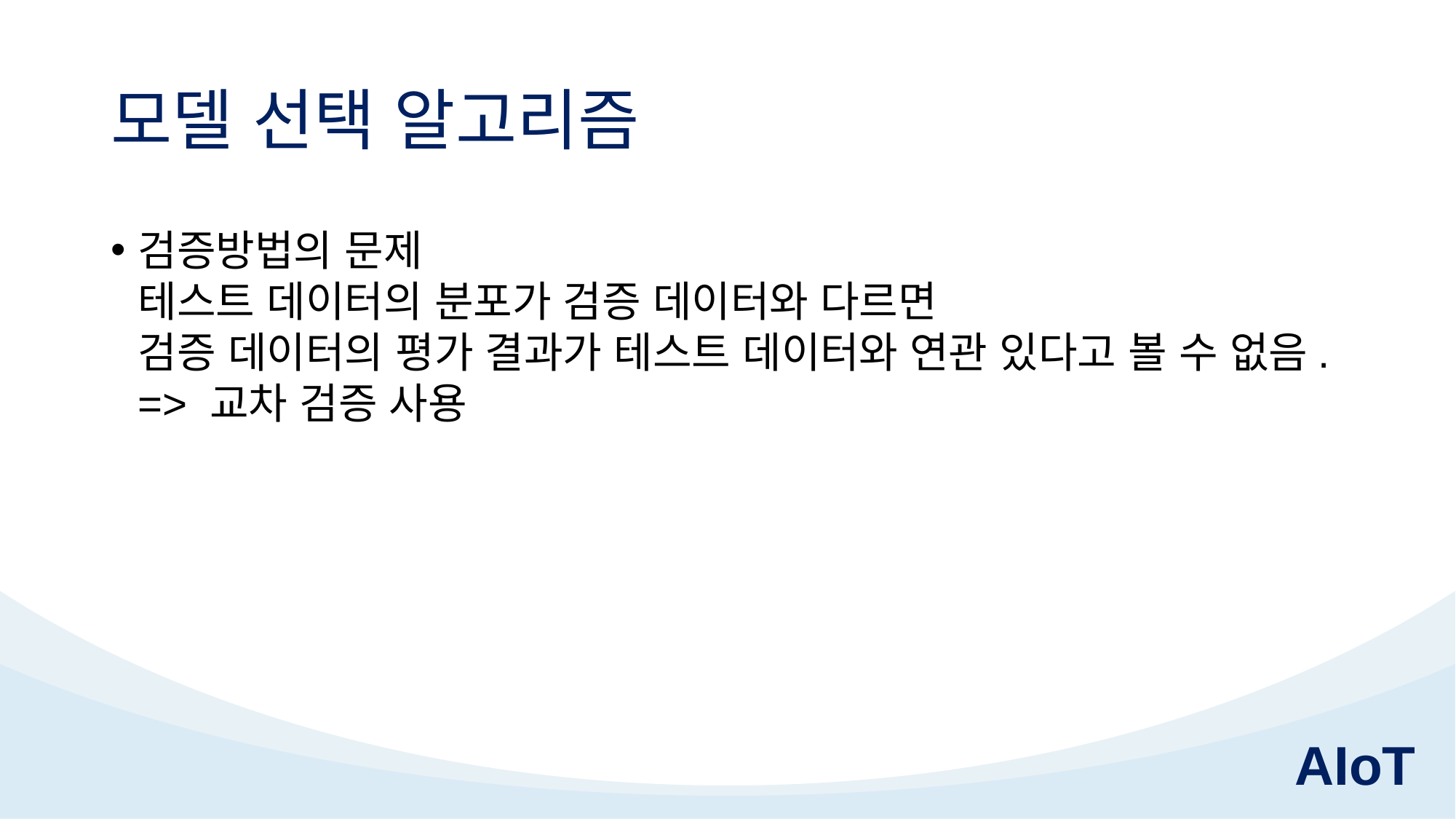

# 모델 선택 알고리즘
검증방법의 문제
테스트 데이터의 분포가 검증 데이터와 다르면
검증 데이터의 평가 결과가 테스트 데이터와 연관 있다고 볼 수 없음.
=> 교차 검증 사용